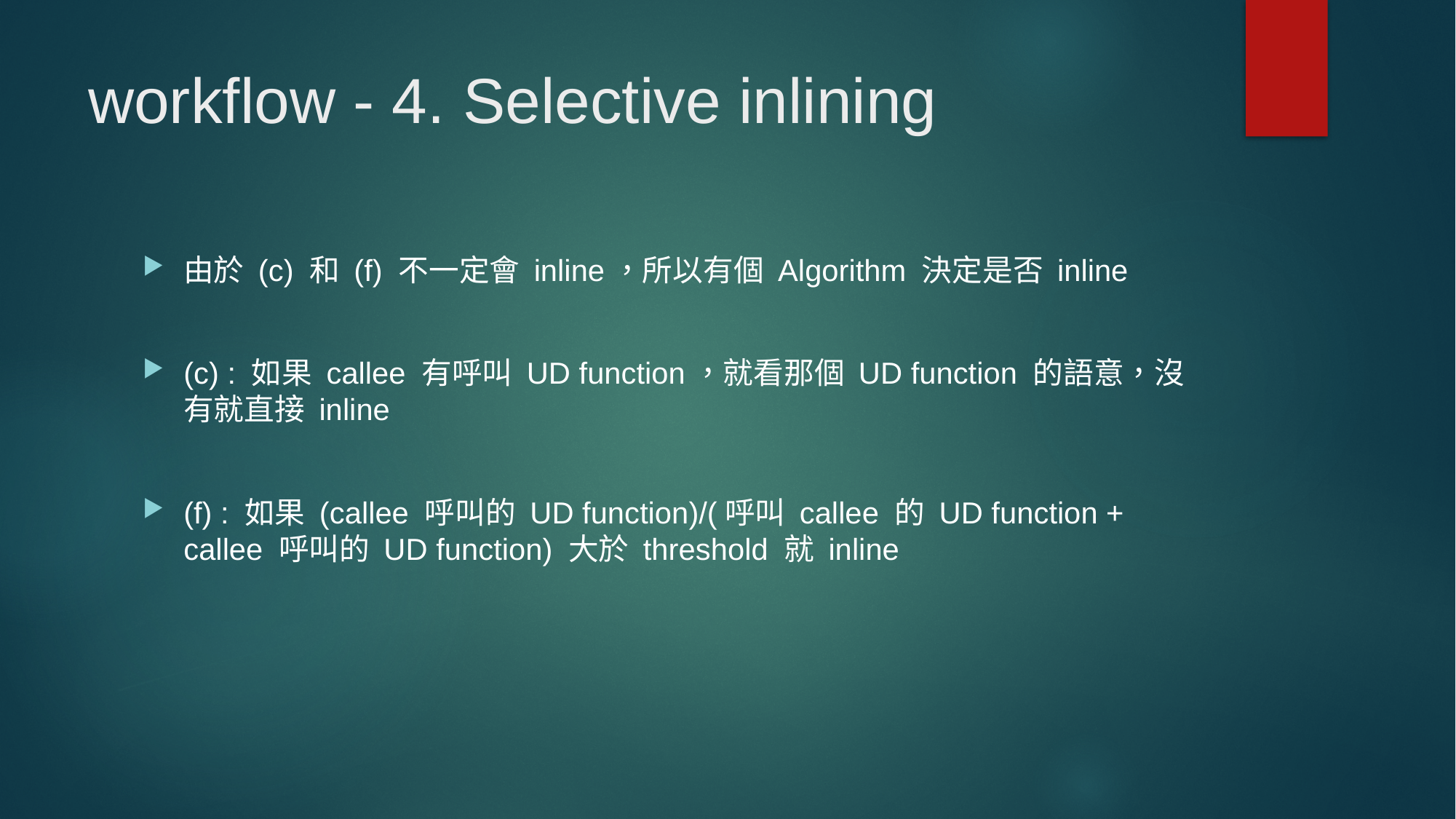

# workflow - 4. Selective inlining
由於 (c) 和 (f) 不一定會 inline，所以有個 Algorithm 決定是否 inline

(c) : 如果 callee 有呼叫 UD function，就看那個 UD function 的語意，沒有就直接 inline

(f) : 如果 (callee 呼叫的 UD function)/(呼叫 callee 的 UD function + callee 呼叫的 UD function) 大於 threshold 就 inline